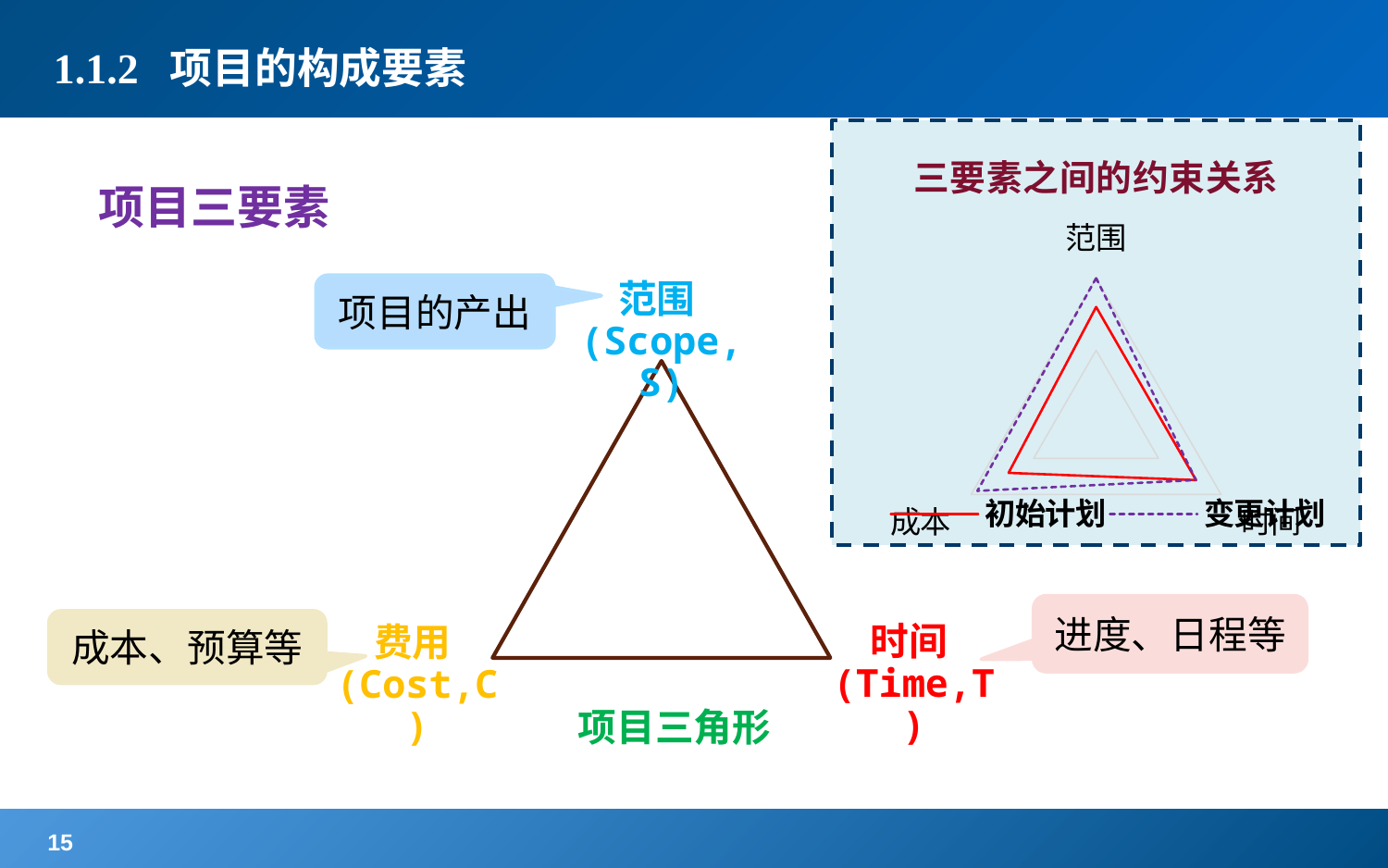

1.1.2  项目的构成要素

### Chart: 三要素之间的约束关系

| Category | 初始计划 | 变更计划 |
|---|---|---|
| 范围 | 32.0 | 40.0 |
| 时间 | 32.0 | 32.0 |
| 成本 | 28.0 | 38.0 |
项目三要素
范围(Scope,S)
项目的产出

进度、日程等
成本、预算等
时间(Time,T)
费用(Cost,C)
项目三角形